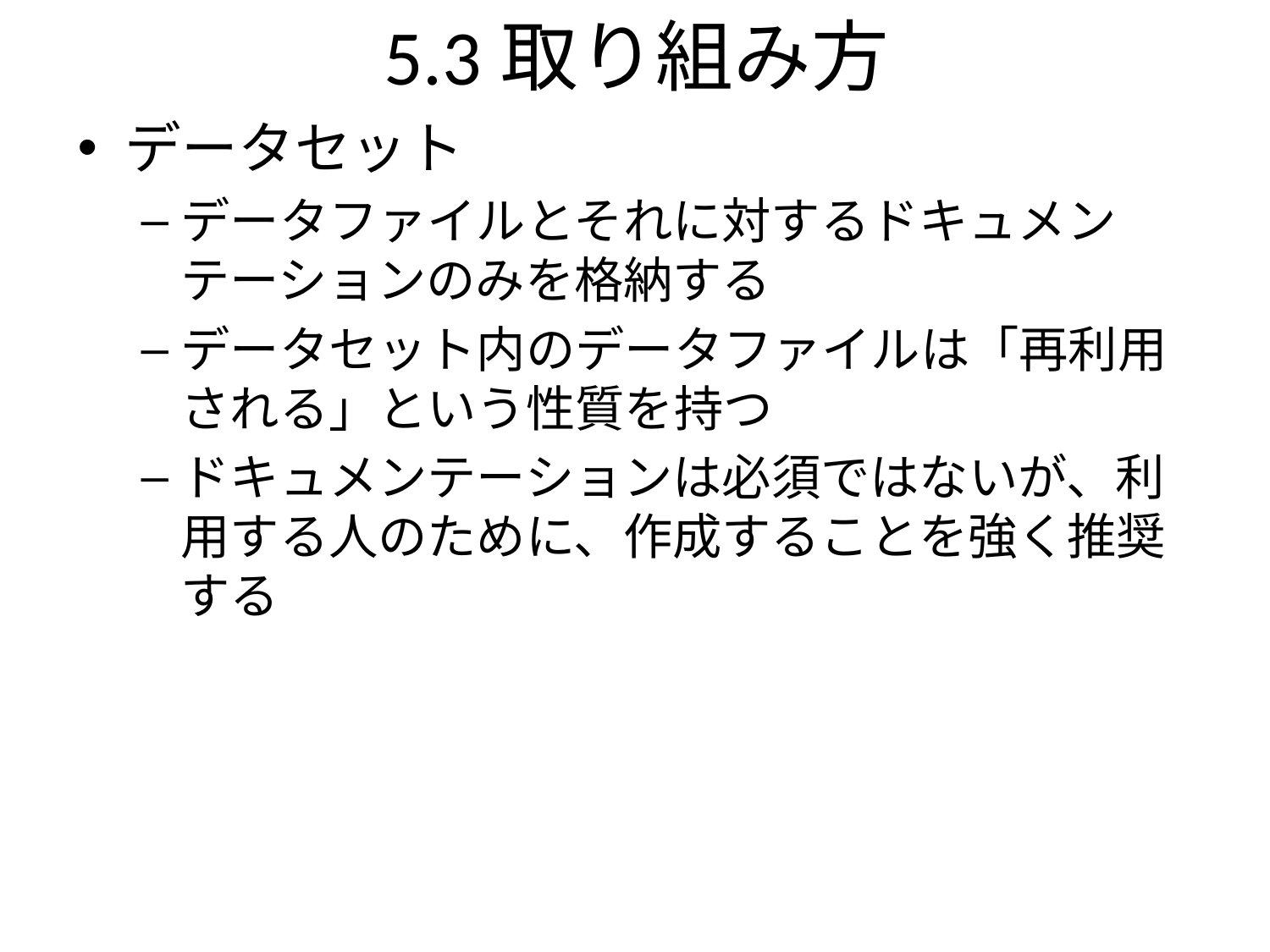

5.3取り組み方
データセット
データファイルとそれに対するドキュメンテーションのみを格納する
データセット内のデータファイルは「再利用される」という性質を持つ
ドキュメンテーションは必須ではないが、利用する人のために、作成することを強く推奨する